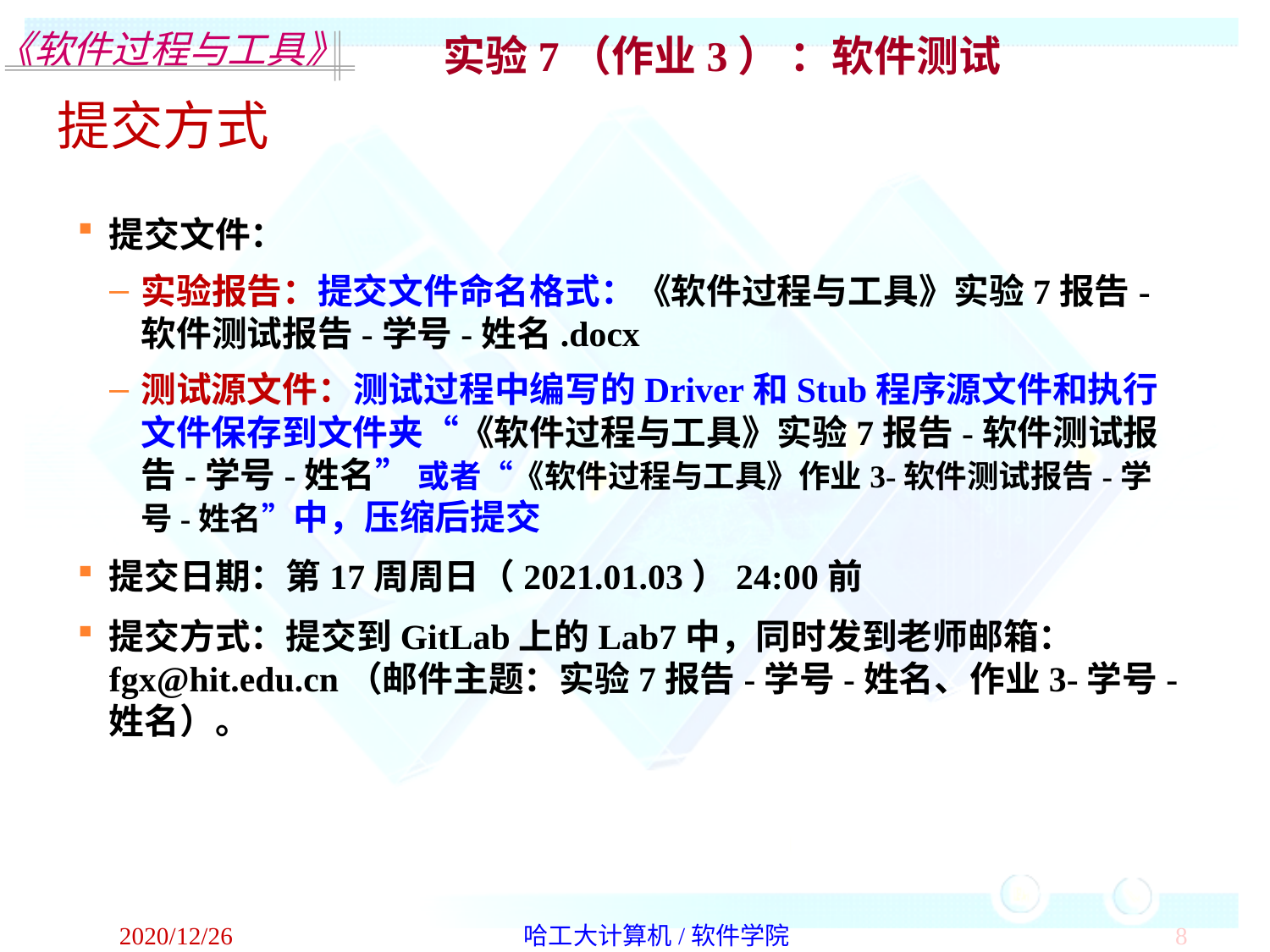

实验7（作业3） ：软件测试
提交方式
提交文件：
实验报告：提交文件命名格式：《软件过程与工具》实验7报告-软件测试报告-学号-姓名.docx
测试源文件：测试过程中编写的Driver和Stub程序源文件和执行文件保存到文件夹“《软件过程与工具》实验7报告-软件测试报告-学号-姓名” 或者“《软件过程与工具》作业3-软件测试报告-学号-姓名”中，压缩后提交
提交日期：第17周周日（2021.01.03）24:00前
提交方式：提交到GitLab上的Lab7中，同时发到老师邮箱：fgx@hit.edu.cn（邮件主题：实验7报告-学号-姓名、作业3-学号-姓名）。